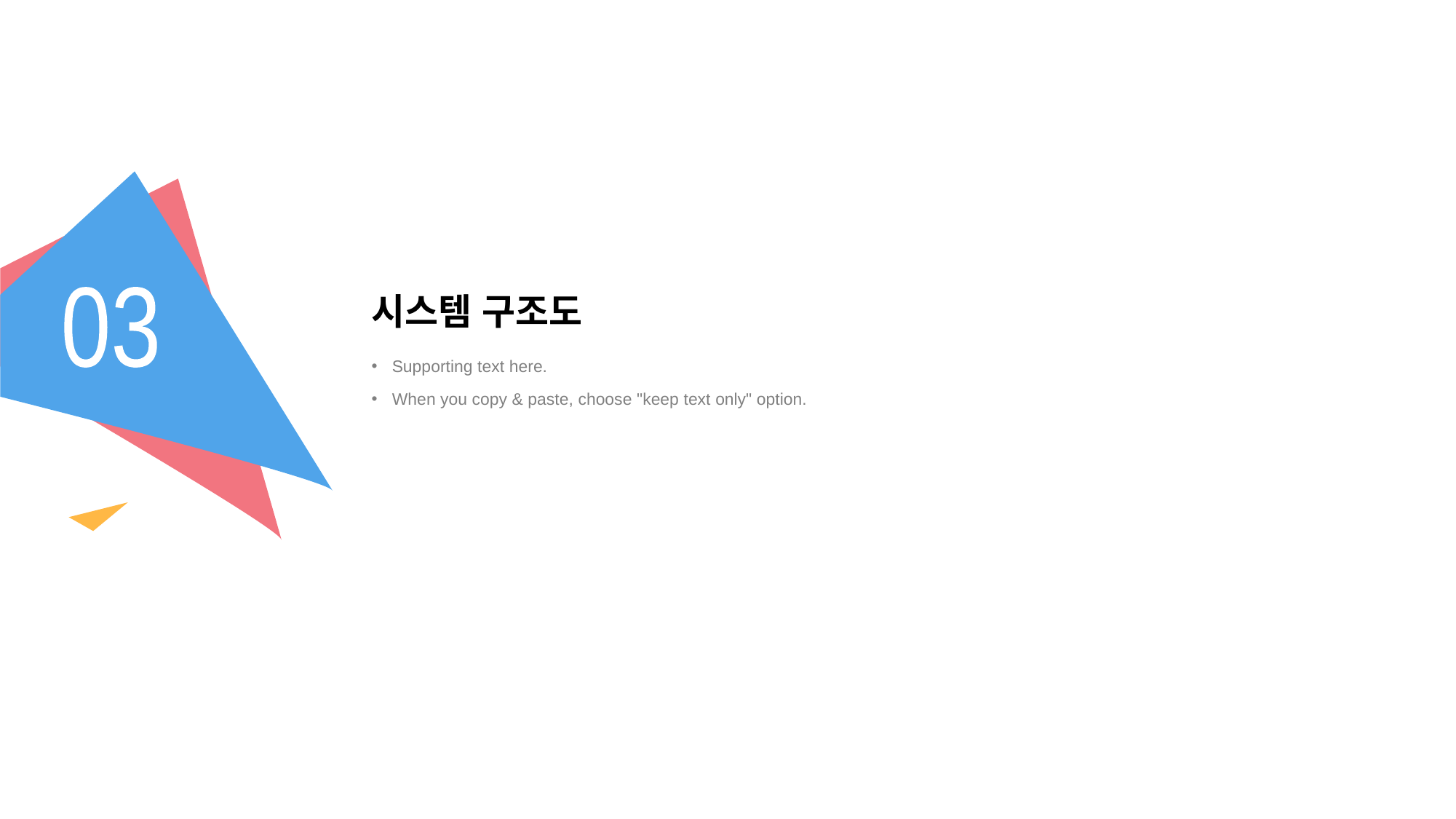

# 시스템 구조도
03
Supporting text here.
When you copy & paste, choose "keep text only" option.